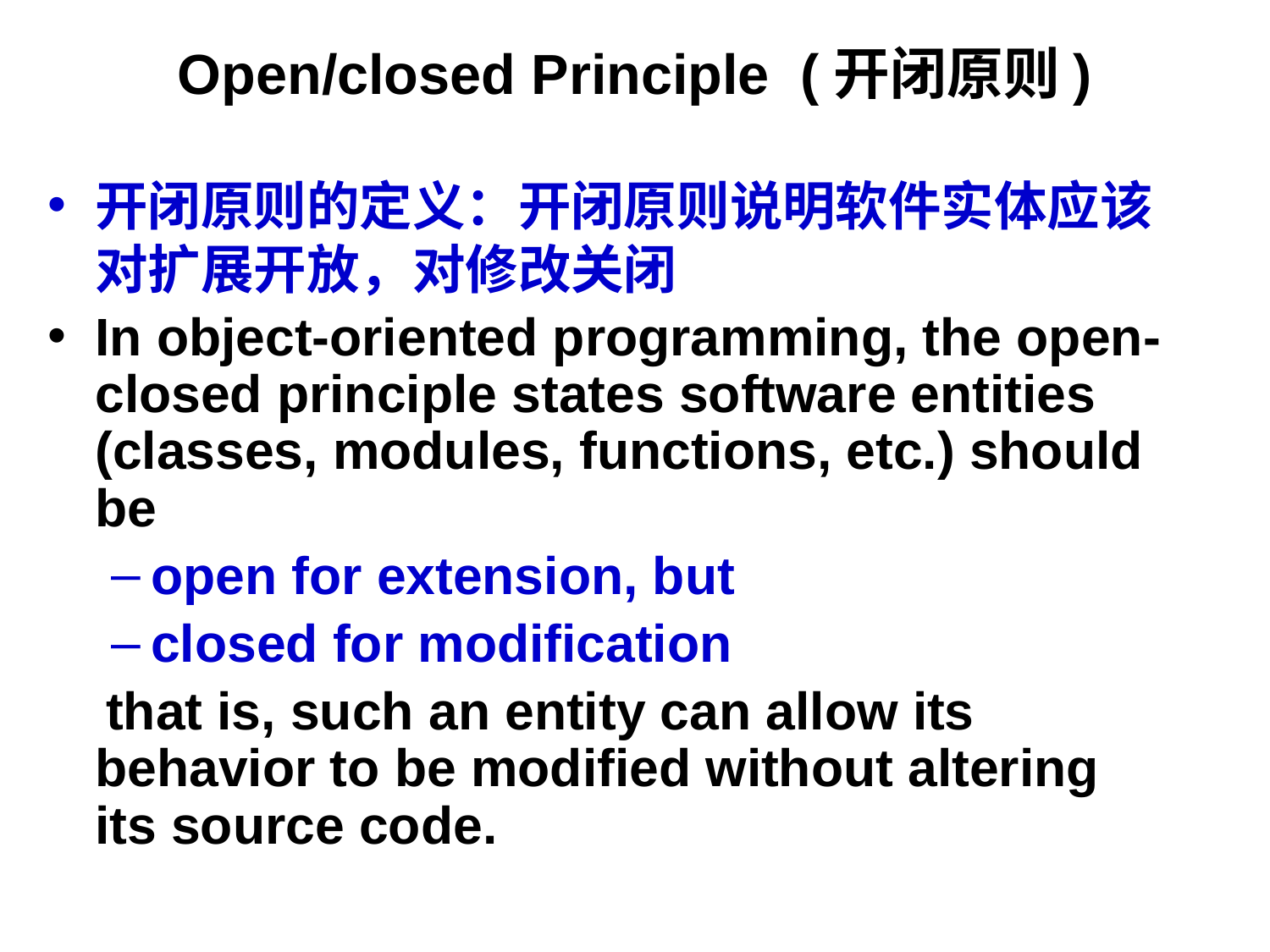

# Open/closed Principle  (开闭原则)
开闭原则的定义：开闭原则说明软件实体应该对扩展开放，对修改关闭
In object-oriented programming, the open-closed principle states software entities (classes, modules, functions, etc.) should be
open for extension, but
closed for modification
    that is, such an entity can allow its behavior to be modified without altering its source code.